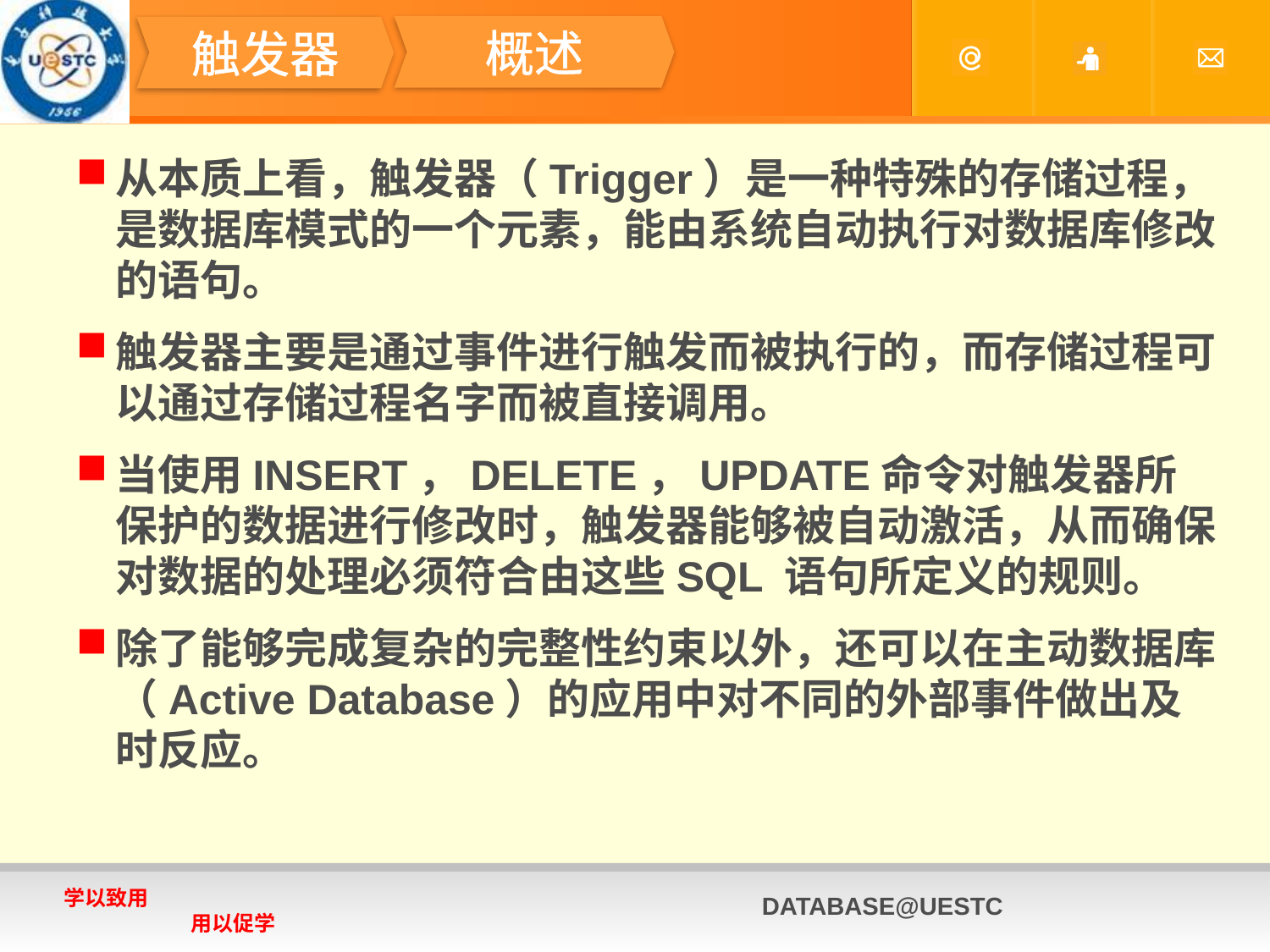

#
概述
触发器
从本质上看，触发器（Trigger）是一种特殊的存储过程，是数据库模式的一个元素，能由系统自动执行对数据库修改的语句。
触发器主要是通过事件进行触发而被执行的，而存储过程可以通过存储过程名字而被直接调用。
当使用INSERT，DELETE，UPDATE命令对触发器所保护的数据进行修改时，触发器能够被自动激活，从而确保对数据的处理必须符合由这些SQL 语句所定义的规则。
除了能够完成复杂的完整性约束以外，还可以在主动数据库（Active Database）的应用中对不同的外部事件做出及时反应。